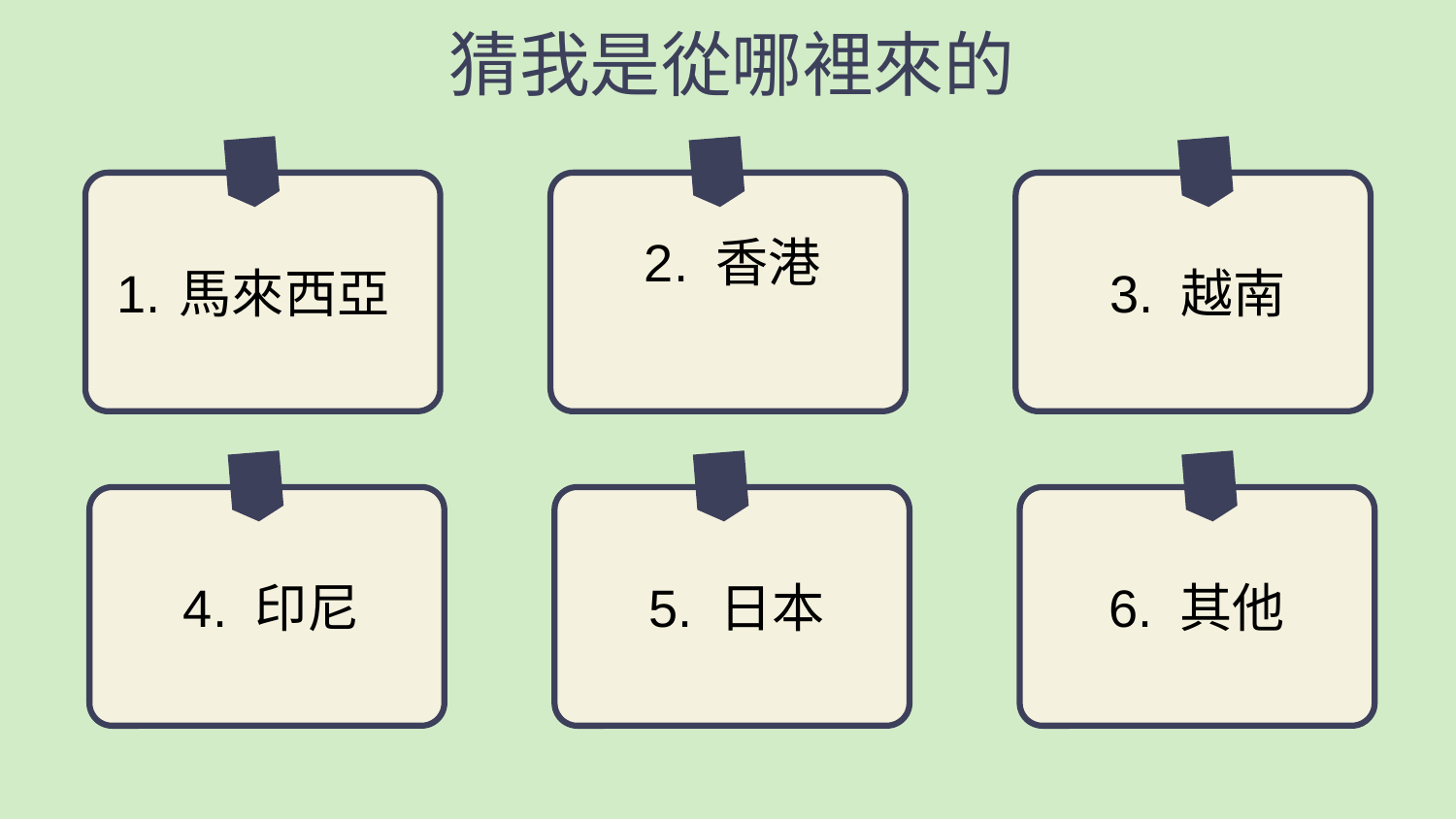

# 猜我是從哪裡來的

馬來西亞

2. 香港

3. 越南

4. 印尼

5. 日本

6. 其他